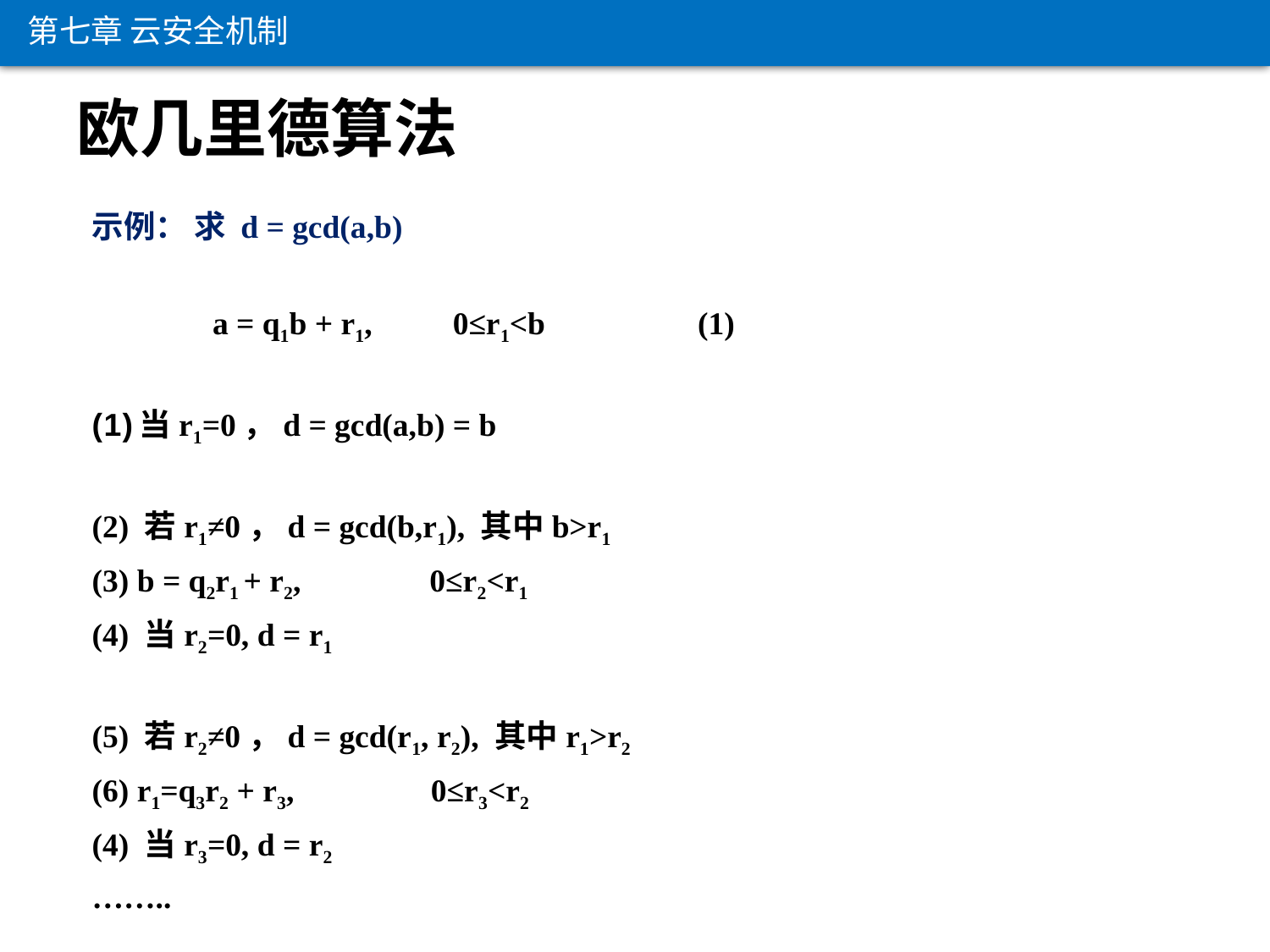

第七章 云安全机制
# 欧几里德算法
示例： 求 d = gcd(a,b)

               a = q1b + r1,          0≤r1<b                   (1)

当r1=0，d = gcd(a,b) = b

(2) 若r1≠0，d = gcd(b,r1), 其中b>r1
(3) b = q2r1 + r2,                0≤r2<r1
(4) 当r2=0, d = r1

(5) 若r2≠0，d = gcd(r1, r2), 其中r1>r2
(6) r1=q3r2 + r3,                 0≤r3<r2
(4) 当r3=0, d = r2
……..

9